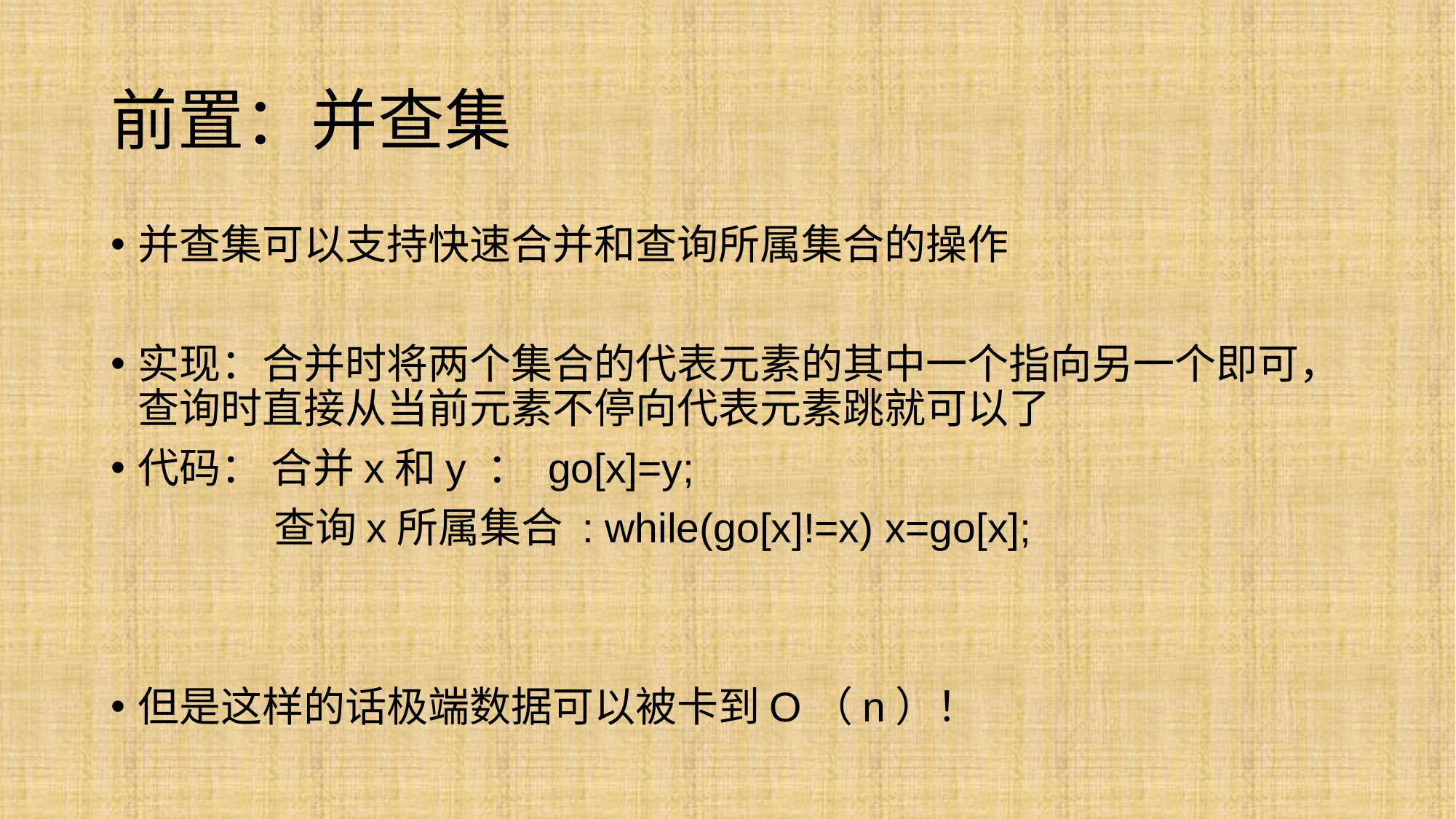

# 前置：并查集
并查集可以支持快速合并和查询所属集合的操作

实现：合并时将两个集合的代表元素的其中一个指向另一个即可，查询时直接从当前元素不停向代表元素跳就可以了
代码： 合并x和y ： go[x]=y;
	     查询x所属集合 : while(go[x]!=x) x=go[x];

但是这样的话极端数据可以被卡到O（n）！